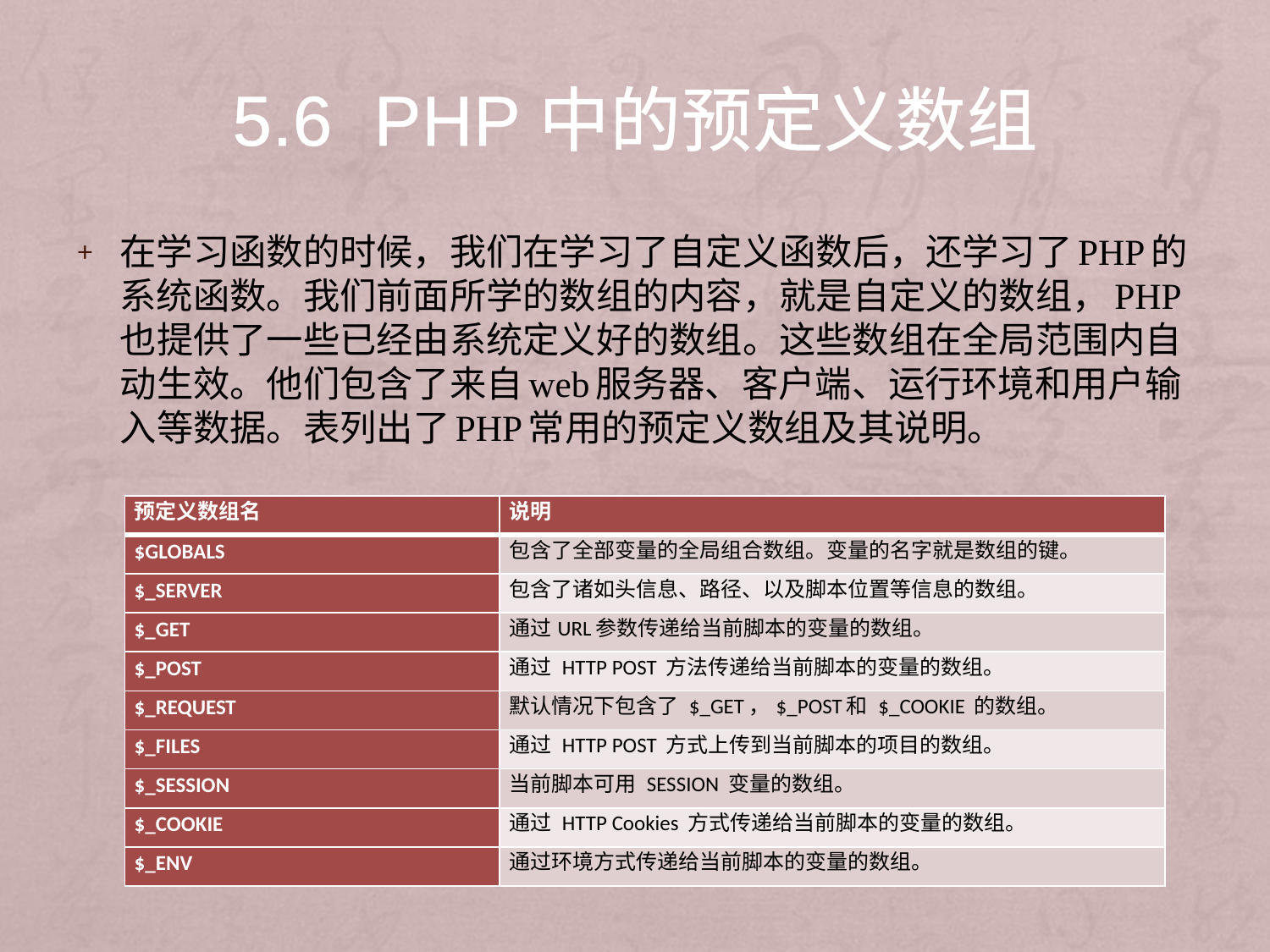

# 5.6  PHP中的预定义数组
在学习函数的时候，我们在学习了自定义函数后，还学习了PHP的系统函数。我们前面所学的数组的内容，就是自定义的数组，PHP也提供了一些已经由系统定义好的数组。这些数组在全局范围内自动生效。他们包含了来自web服务器、客户端、运行环境和用户输入等数据。表列出了PHP常用的预定义数组及其说明。
| 预定义数组名 | 说明 |
| --- | --- |
| $GLOBALS | 包含了全部变量的全局组合数组。变量的名字就是数组的键。 |
| $\_SERVER | 包含了诸如头信息、路径、以及脚本位置等信息的数组。 |
| $\_GET | 通过URL参数传递给当前脚本的变量的数组。 |
| $\_POST | 通过 HTTP POST 方法传递给当前脚本的变量的数组。 |
| $\_REQUEST | 默认情况下包含了 $\_GET，$\_POST和 $\_COOKIE 的数组。 |
| $\_FILES | 通过 HTTP POST 方式上传到当前脚本的项目的数组。 |
| $\_SESSION | 当前脚本可用 SESSION 变量的数组。 |
| $\_COOKIE | 通过 HTTP Cookies 方式传递给当前脚本的变量的数组。 |
| $\_ENV | 通过环境方式传递给当前脚本的变量的数组。 |